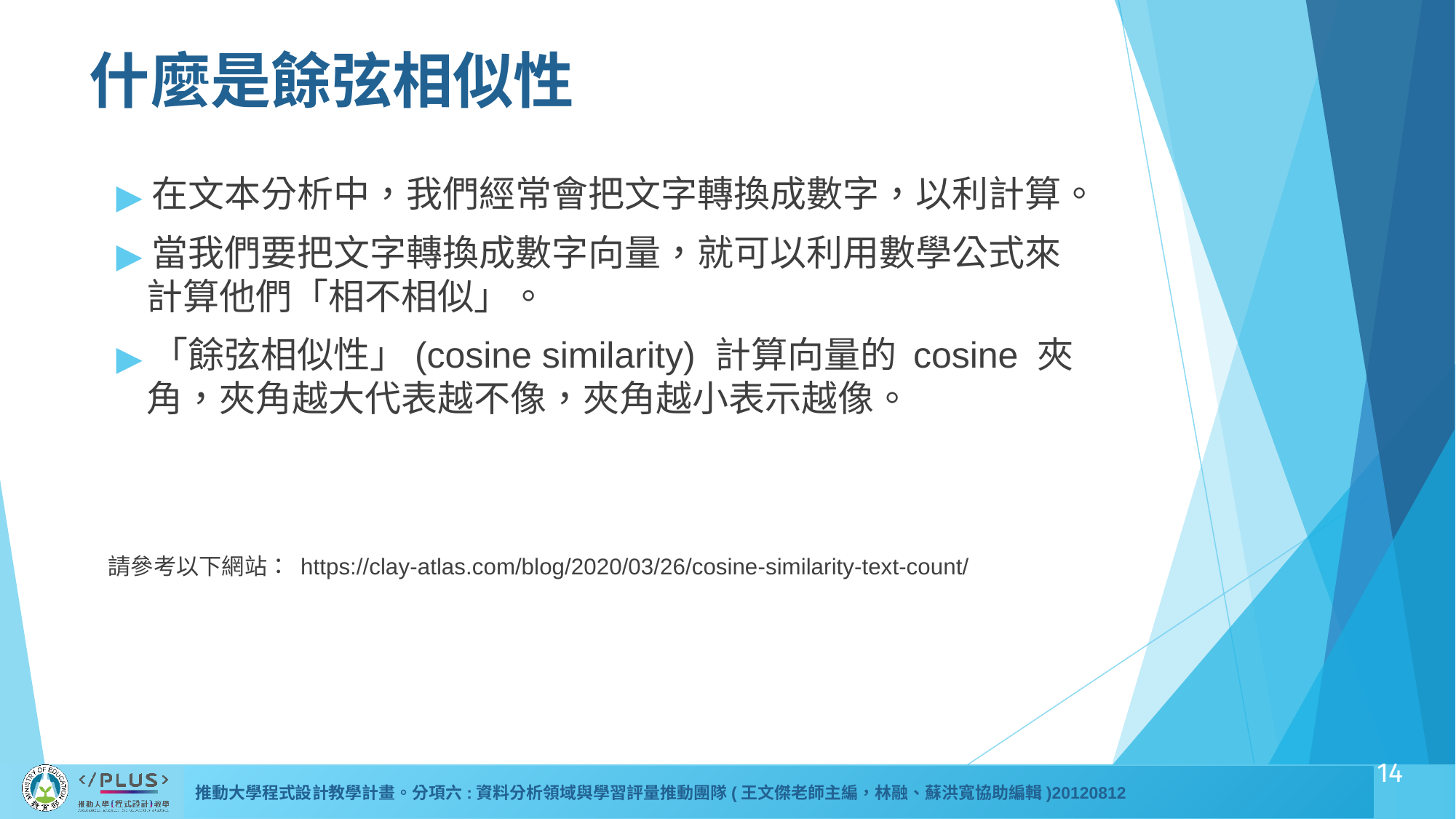

# 什麼是餘弦相似性
在文本分析中，我們經常會把文字轉換成數字，以利計算。
當我們要把文字轉換成數字向量，就可以利用數學公式來計算他們「相不相似」。
「餘弦相似性」(cosine similarity) 計算向量的 cosine 夾角，夾角越大代表越不像，夾角越小表示越像。

請參考以下網站： https://clay-atlas.com/blog/2020/03/26/cosine-similarity-text-count/
14